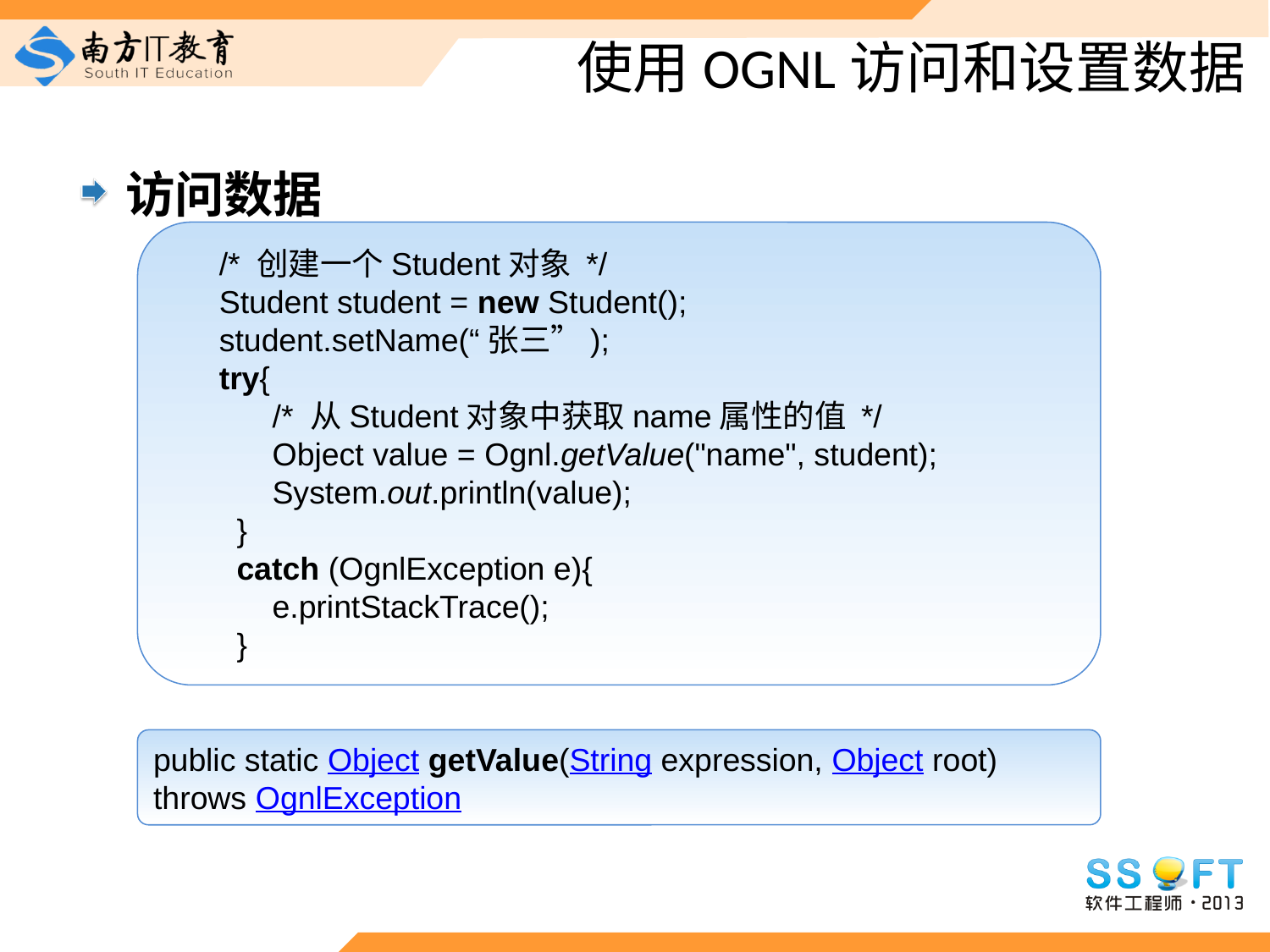

# 使用OGNL访问和设置数据
访问数据

      /* 创建一个Student对象 */
      Student student = new Student();
      student.setName(“张三”);
      try{
            /* 从Student对象中获取name属性的值 */
            Object value = Ognl.getValue("name", student);
            System.out.println(value);
        }
        catch (OgnlException e){
            e.printStackTrace();
        }
public static Object getValue(String expression, Object root) throws OgnlException